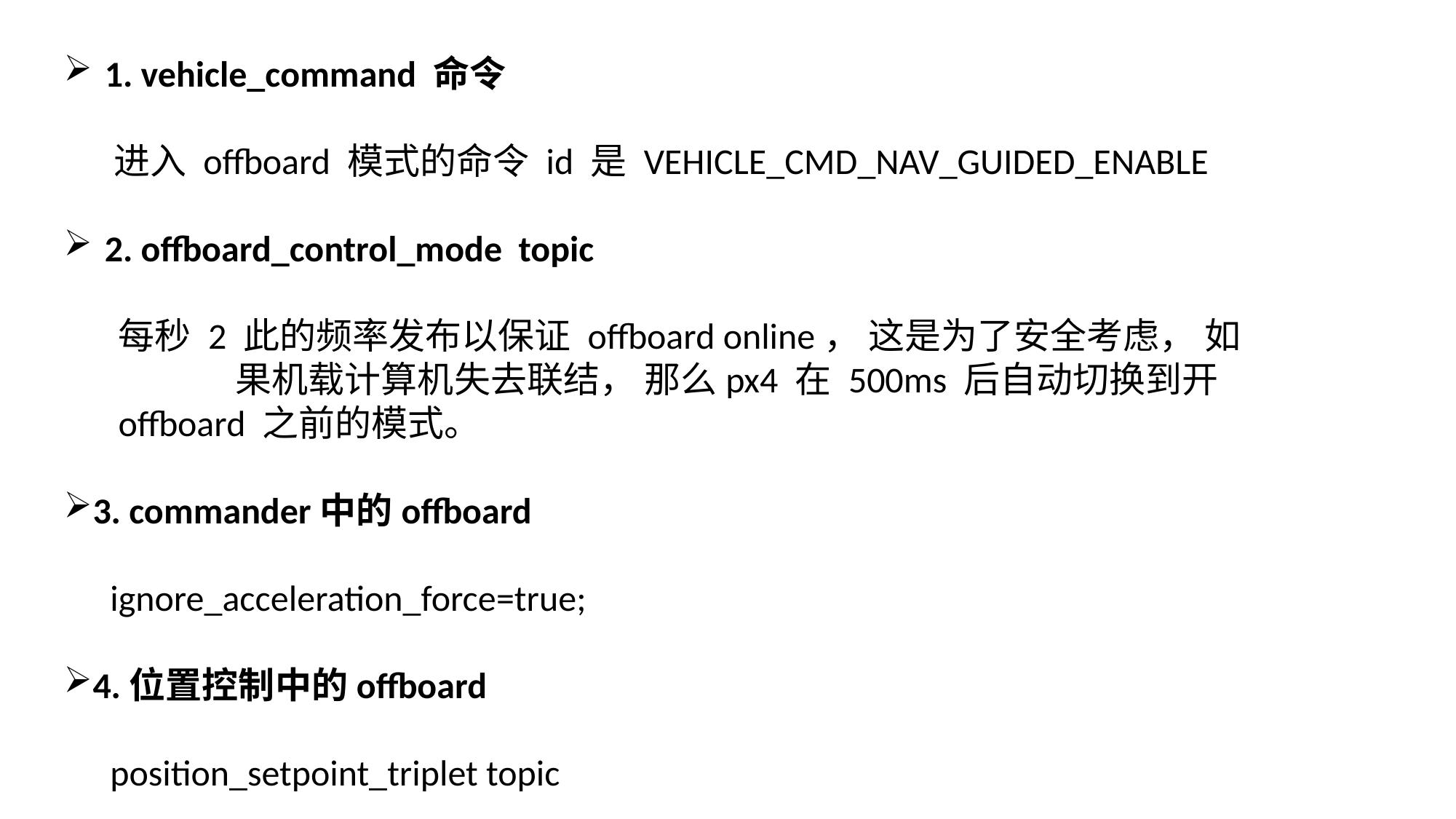

1. vehicle_command 命令

     进入 offboard 模式的命令 id 是 VEHICLE_CMD_NAV_GUIDED_ENABLE

2. offboard_control_mode  topic

每秒 2 此的频率发布以保证 offboard online， 这是为了安全考虑， 如	 果机载计算机失去联结， 那么px4 在 500ms 后自动切换到开offboard 之前的模式。

3. commander中的offboard

    ignore_acceleration_force=true;

4.位置控制中的offboard

    position_setpoint_triplet topic